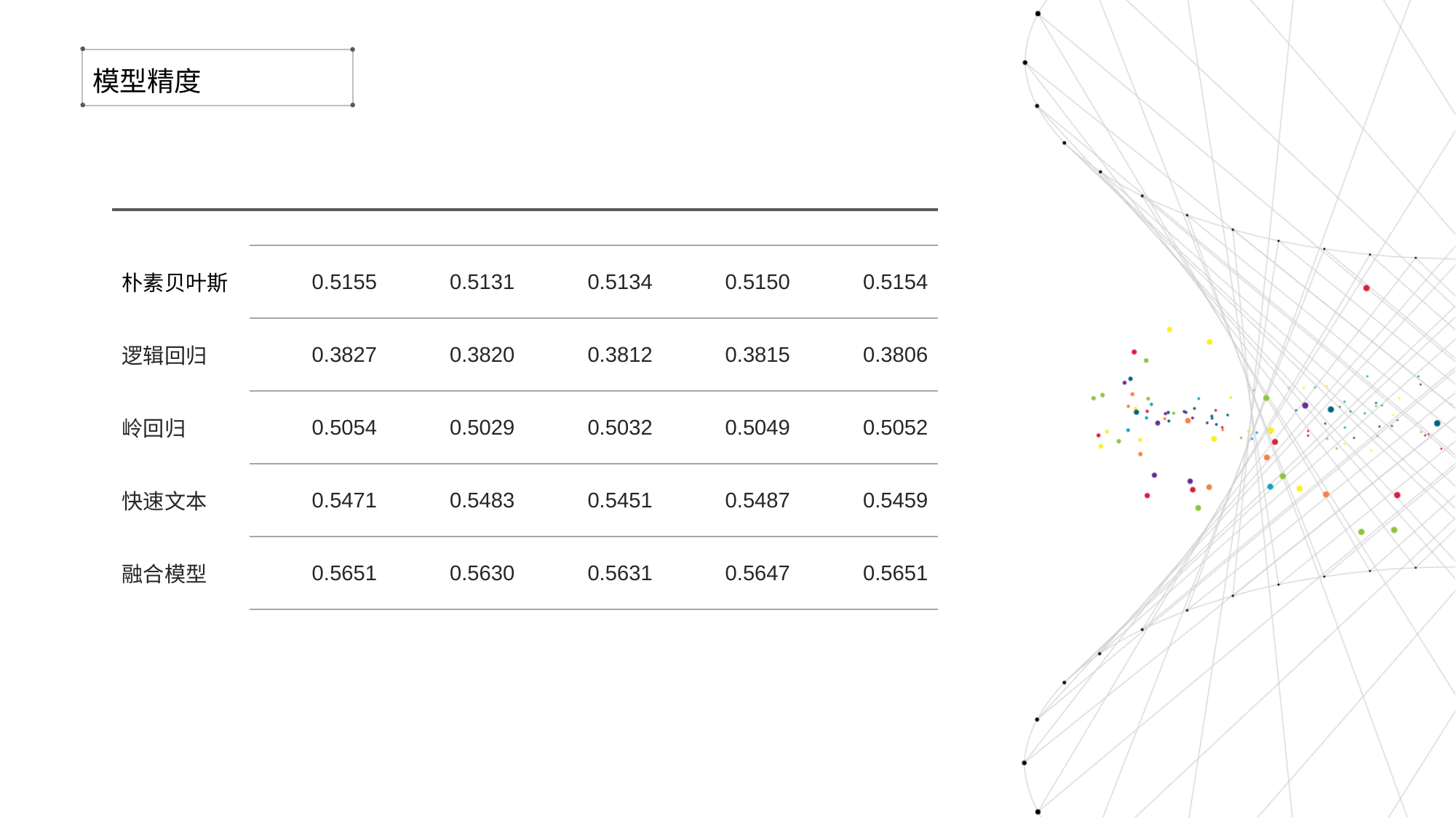

模型精度
|  |  |  |  |  |  |
| --- | --- | --- | --- | --- | --- |
| 朴素贝叶斯 | 0.5155 | 0.5131 | 0.5134 | 0.5150 | 0.5154 |
| 逻辑回归 | 0.3827 | 0.3820 | 0.3812 | 0.3815 | 0.3806 |
| 岭回归 | 0.5054 | 0.5029 | 0.5032 | 0.5049 | 0.5052 |
| 快速文本 | 0.5471 | 0.5483 | 0.5451 | 0.5487 | 0.5459 |
| 融合模型 | 0.5651 | 0.5630 | 0.5631 | 0.5647 | 0.5651 |